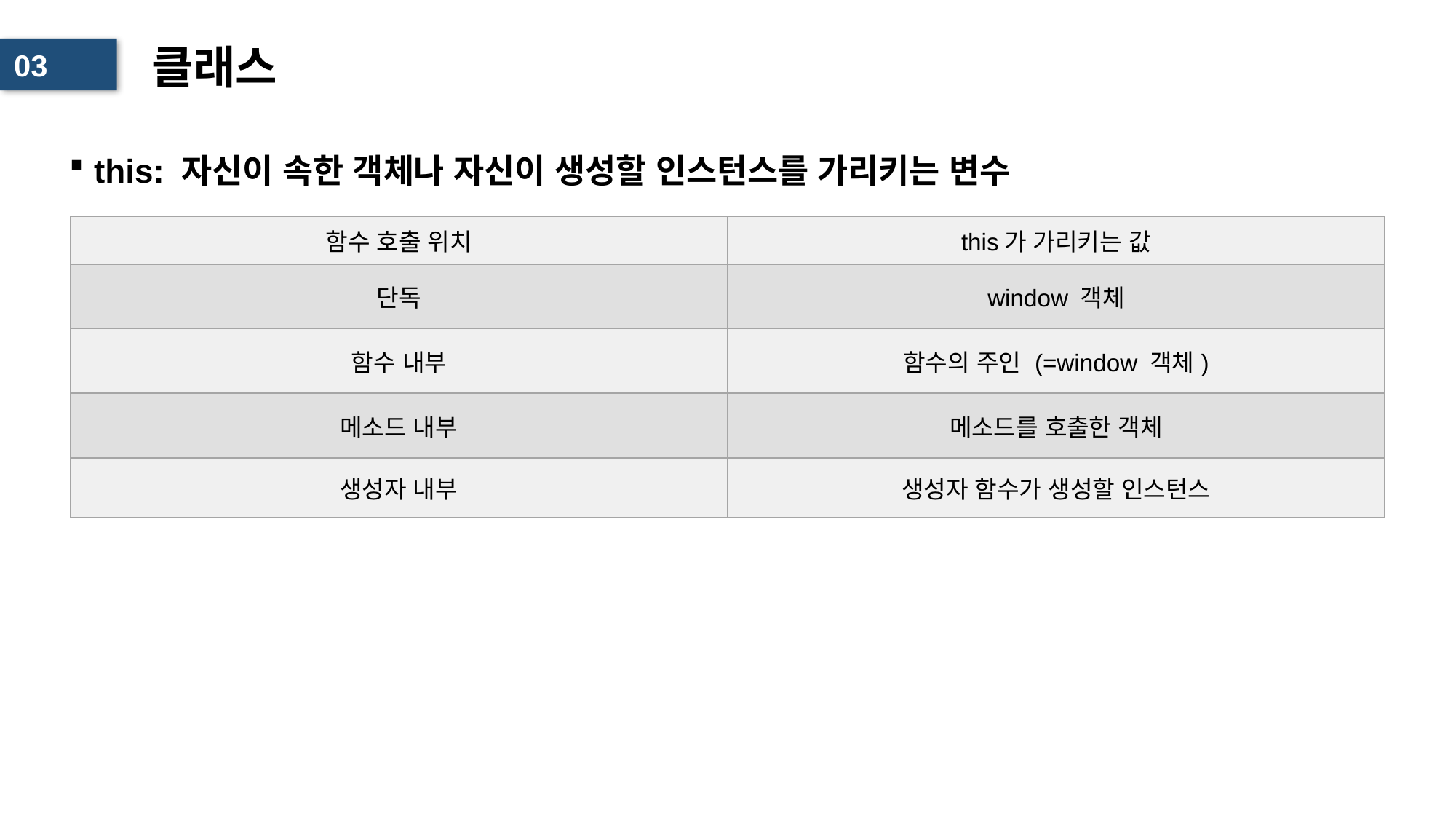

# 클래스
03
 this: 자신이 속한 객체나 자신이 생성할 인스턴스를 가리키는 변수
| 함수 호출 위치 | this가 가리키는 값 |
| --- | --- |
| 단독 | window 객체 |
| 함수 내부 | 함수의 주인 (=window 객체) |
| 메소드 내부 | 메소드를 호출한 객체 |
| 생성자 내부 | 생성자 함수가 생성할 인스턴스 |